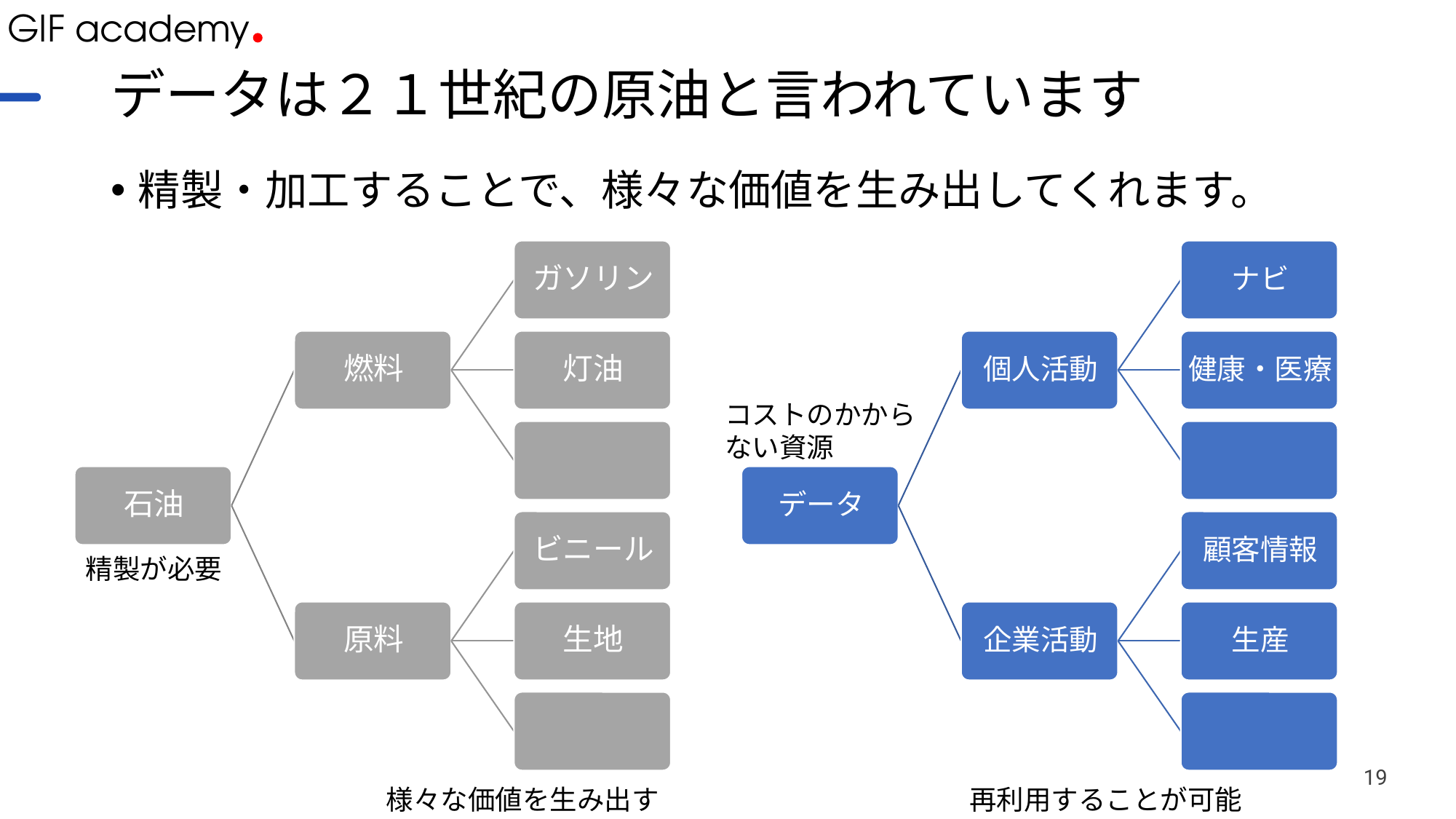

# データは２１世紀の原油と言われています
精製・加工することで、様々な価値を生み出してくれます。
石油

燃料

ガソリン

灯油

原料

ビニール

生地

データ

個人活動

ナビ

健康・医療

企業活動

顧客情報

生産

コストのかからない資源
精製が必要
19
様々な価値を生み出す
再利用することが可能